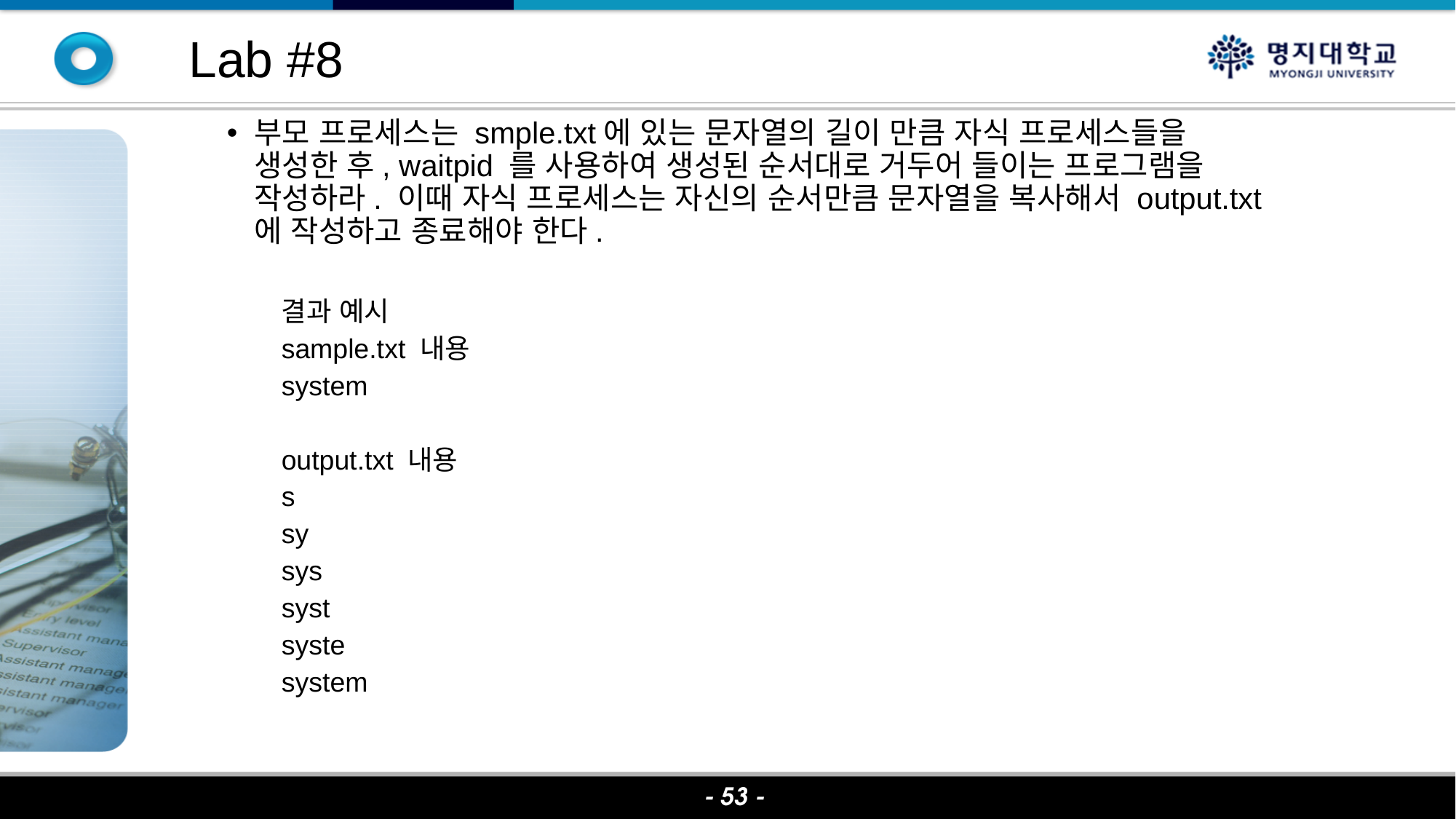

Lab #8
부모 프로세스는 smple.txt에 있는 문자열의 길이 만큼 자식 프로세스들을 생성한 후, waitpid 를 사용하여 생성된 순서대로 거두어 들이는 프로그램을 작성하라. 이때 자식 프로세스는 자신의 순서만큼 문자열을 복사해서 output.txt에 작성하고 종료해야 한다.

결과 예시
sample.txt 내용
system

output.txt 내용
s
sy
sys
syst
syste
system

- 53 -